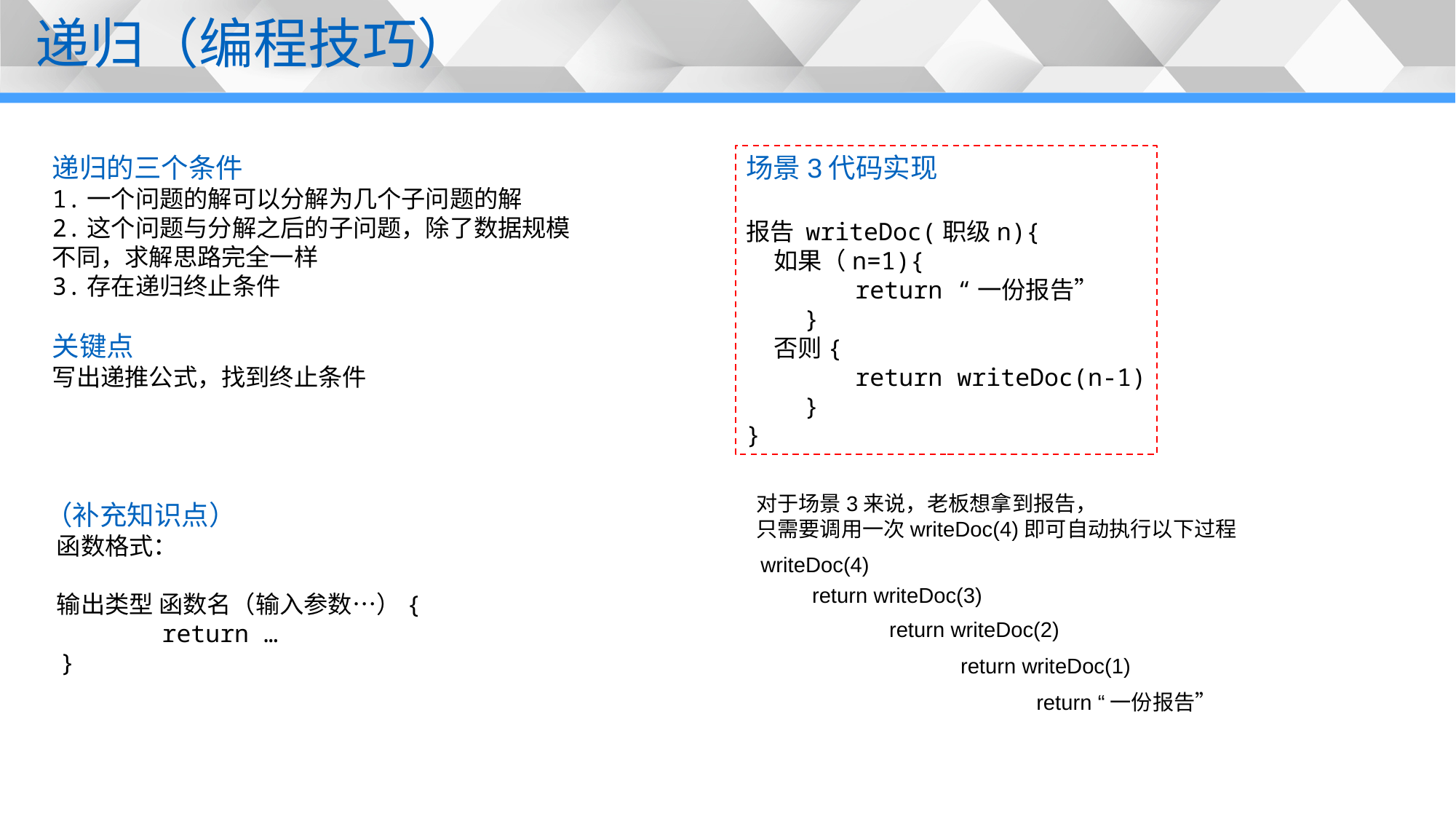

递归（编程技巧）
递归的三个条件
1.一个问题的解可以分解为几个子问题的解
2.这个问题与分解之后的子问题，除了数据规模
不同，求解思路完全一样
3.存在递归终止条件

关键点
写出递推公式，找到终止条件
场景3代码实现

报告 writeDoc(职级n){
    如果（n=1){
	return “一份报告”
    }
    否则{
	return writeDoc(n-1)
    }
}
对于场景3来说，老板想拿到报告，
只需要调用一次writeDoc(4)即可自动执行以下过程
（补充知识点）
 函数格式：

 输出类型 函数名（输入参数…）{
        return …
 }
writeDoc(4)
return writeDoc(3)
return writeDoc(2)
return writeDoc(1)
return “一份报告”